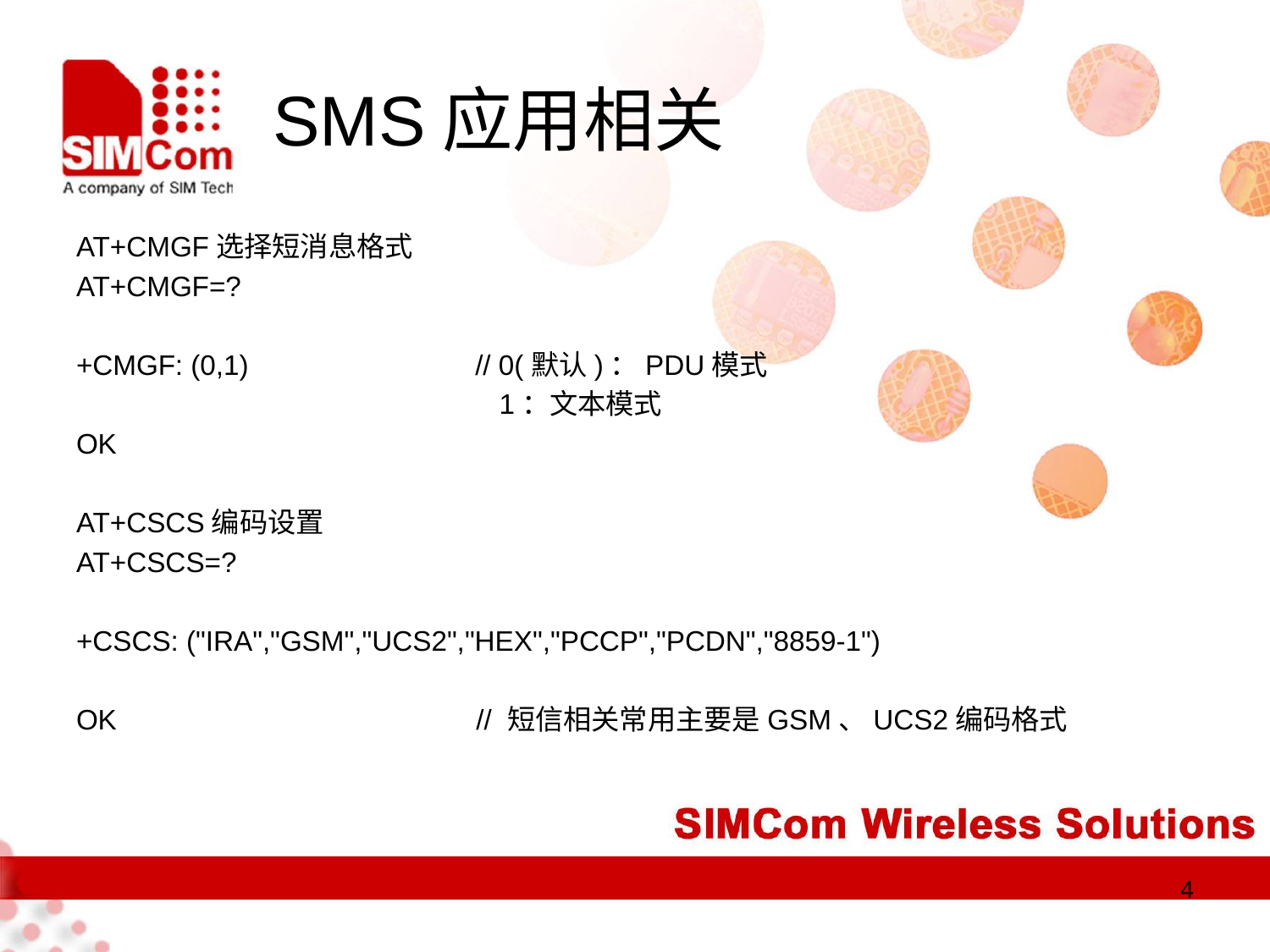

# SMS应用相关
AT+CMGF选择短消息格式
AT+CMGF=?

+CMGF: (0,1)                             // 0(默认)：PDU模式
                                                      1：文本模式
OK

AT+CSCS编码设置
AT+CSCS=?

+CSCS: ("IRA","GSM","UCS2","HEX","PCCP","PCDN","8859-1")

OK                                              // 短信相关常用主要是GSM、UCS2编码格式
4